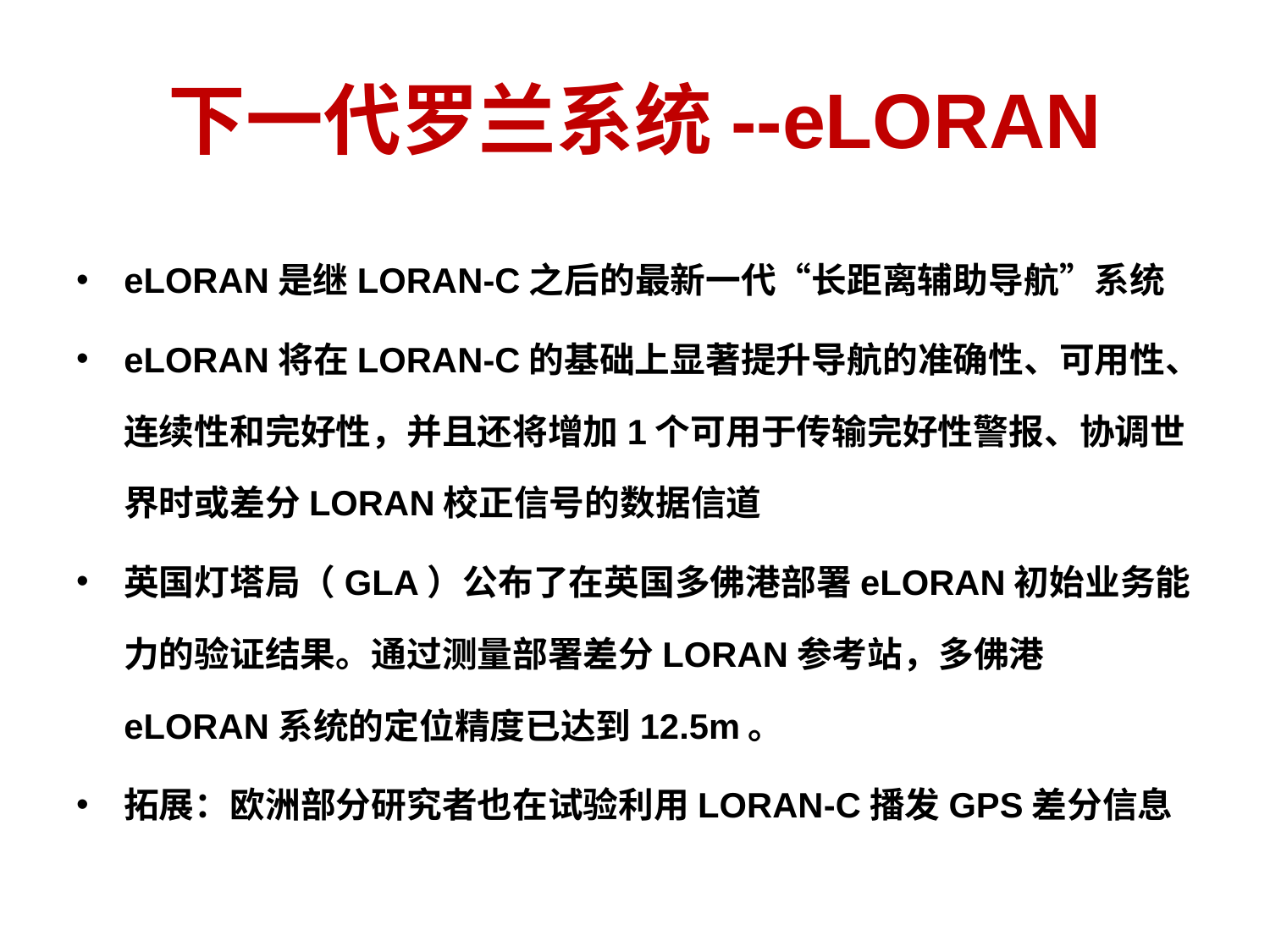

# 下一代罗兰系统--eLORAN
eLORAN是继LORAN-C之后的最新一代“长距离辅助导航”系统
eLORAN将在LORAN-C的基础上显著提升导航的准确性、可用性、连续性和完好性，并且还将增加1个可用于传输完好性警报、协调世界时或差分LORAN校正信号的数据信道
英国灯塔局（GLA）公布了在英国多佛港部署eLORAN初始业务能力的验证结果。通过测量部署差分LORAN参考站，多佛港eLORAN系统的定位精度已达到12.5m。
拓展：欧洲部分研究者也在试验利用LORAN-C播发GPS差分信息